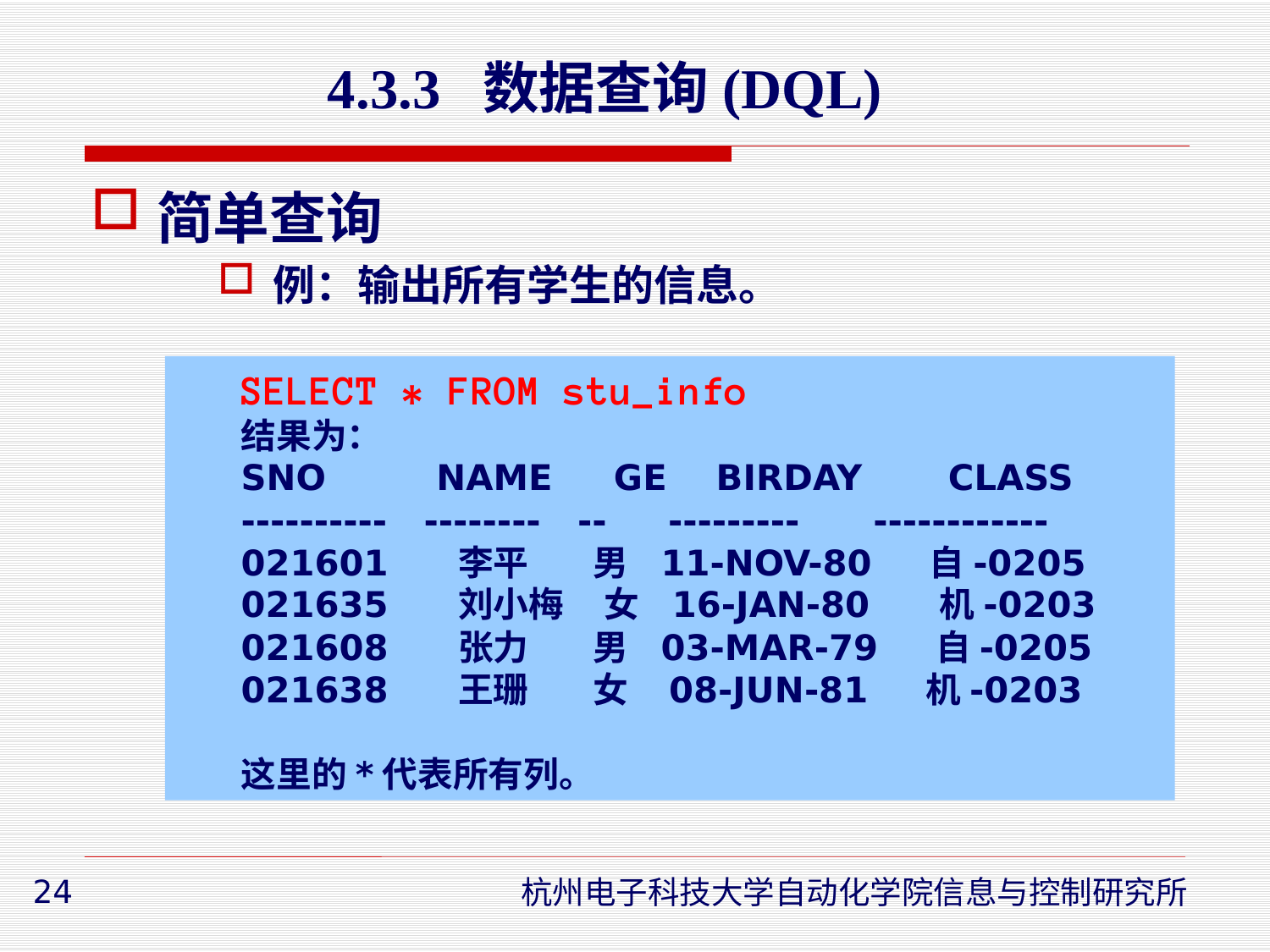

4.3.3  数据查询(DQL)
简单查询
例：输出所有学生的信息。
SELECT * FROM stu_info
结果为：
SNO         NAME     GE    BIRDAY       CLASS
----------   --------   --     ---------      ------------
021601     李平        男   11-NOV-80    自-0205
021635     刘小梅     女   16-JAN-80     机-0203
021608     张力        男   03-MAR-79    自-0205
021638     王珊        女    08-JUN-81    机-0203

这里的*代表所有列。